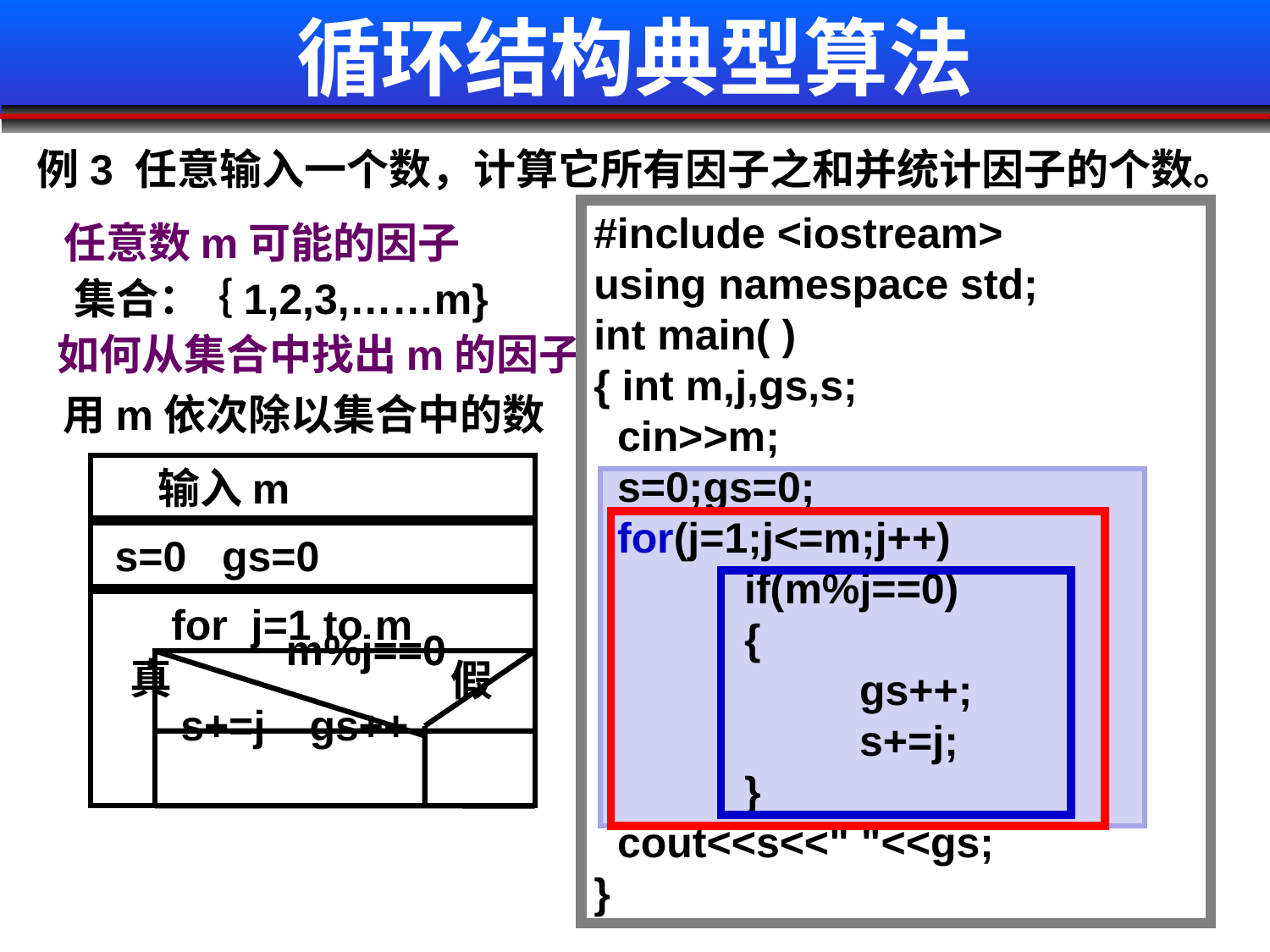

循环结构典型算法

例3 任意输入一个数，计算它所有因子之和并统计因子的个数。
#include <iostream>
using namespace std;
int main( )
{ int m,j,gs,s;
  cin>>m;
  s=0;gs=0;
  for(j=1;j<=m;j++)
	  if(m%j==0)
	  {
		 gs++;
		 s+=j;
	  }
  cout<<s<<" "<<gs;
}
任意数m可能的因子
｛1,2,3,……m}
集合：
如何从集合中找出m的因子
用m依次除以集合中的数
输入m

 s=0   gs=0

for  j=1 to m
m%j==0

真
假

s+=j
gs++